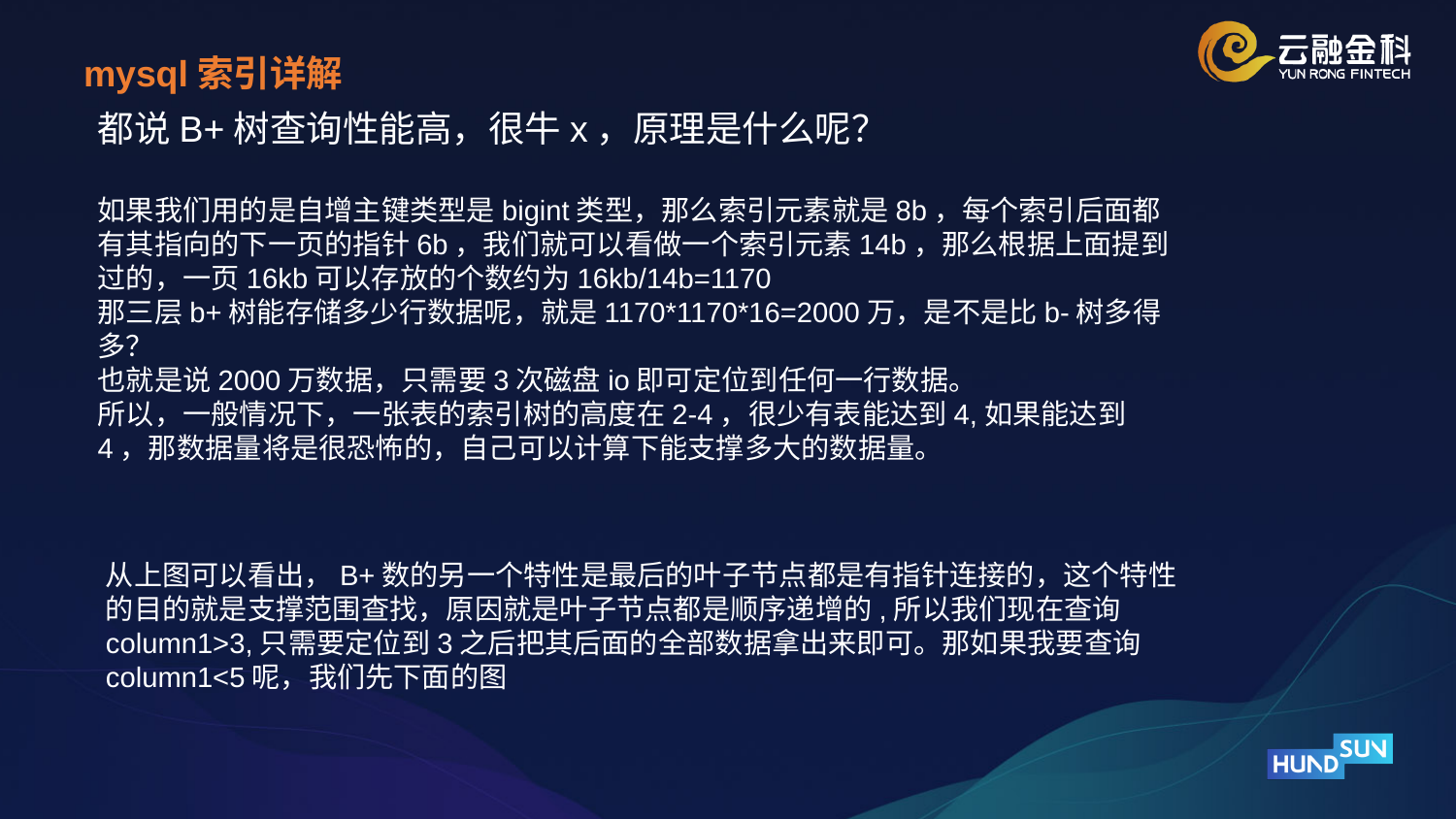

mysql索引详解
都说B+树查询性能高，很牛x，原理是什么呢？

如果我们用的是自增主键类型是bigint类型，那么索引元素就是8b，每个索引后面都有其指向的下一页的指针6b，我们就可以看做一个索引元素14b，那么根据上面提到过的，一页16kb可以存放的个数约为16kb/14b=1170
那三层b+树能存储多少行数据呢，就是1170*1170*16=2000万，是不是比b-树多得多？
也就是说2000万数据，只需要3次磁盘io即可定位到任何一行数据。
所以，一般情况下，一张表的索引树的高度在2-4，很少有表能达到4,如果能达到4，那数据量将是很恐怖的，自己可以计算下能支撑多大的数据量。
从上图可以看出，B+数的另一个特性是最后的叶子节点都是有指针连接的，这个特性的目的就是支撑范围查找，原因就是叶子节点都是顺序递增的,所以我们现在查询column1>3,只需要定位到3之后把其后面的全部数据拿出来即可。那如果我要查询column1<5呢，我们先下面的图